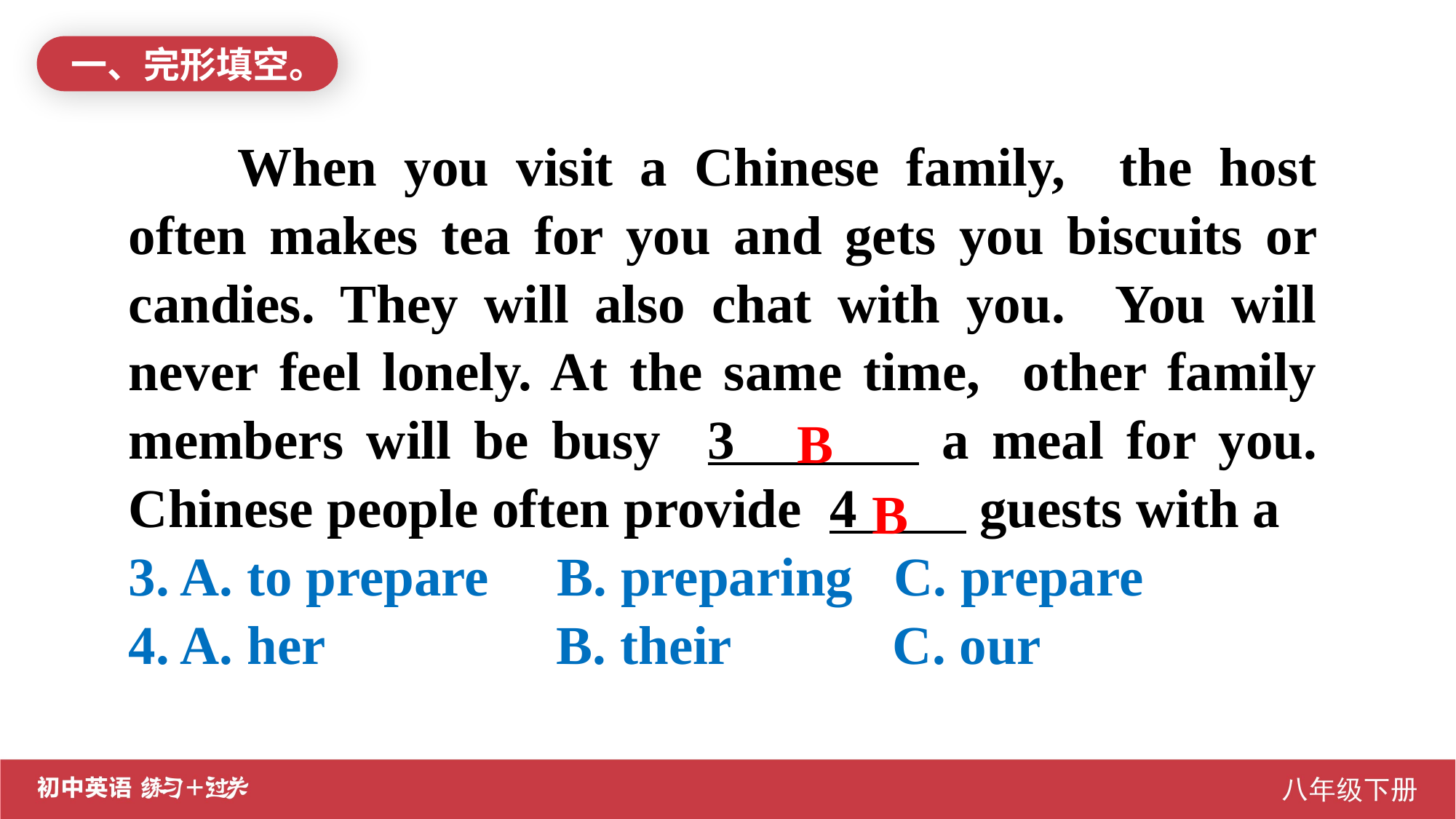

一、完形填空。
	When you visit a Chinese family,  the host often makes tea for you and gets you biscuits or candies. They will also chat with you.  You will never feel lonely. At the same time,  other family members will be busy  3         a meal for you. Chinese people often provide  4         guests with a
3. A. to prepare     B. preparing   C. prepare
4. A. her                 B. their          	C. our
B
B